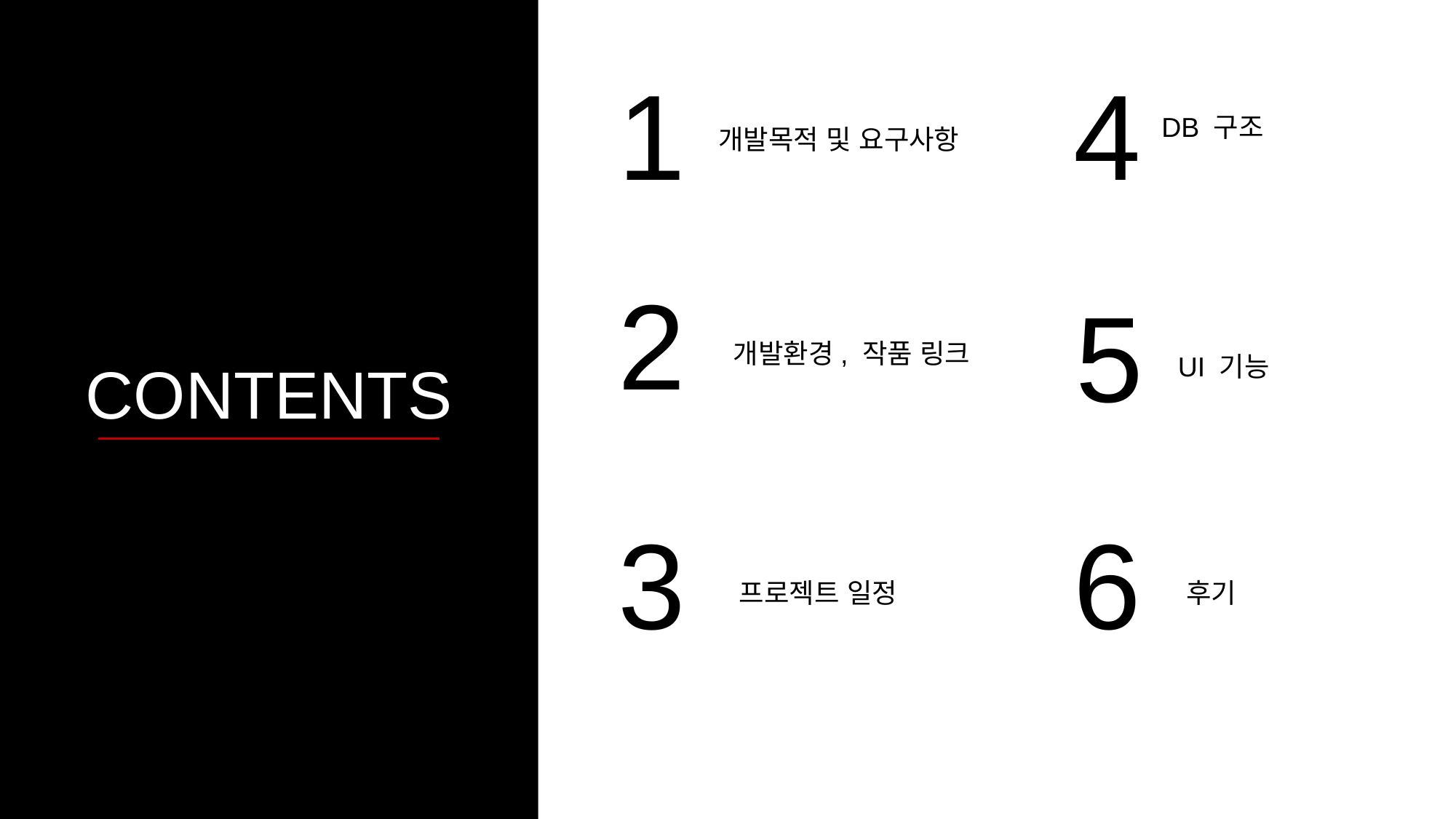

1
4
DB 구조
개발목적 및 요구사항
2
5
개발환경, 작품 링크
UI 기능
CONTENTS
3
6
프로젝트 일정
후기